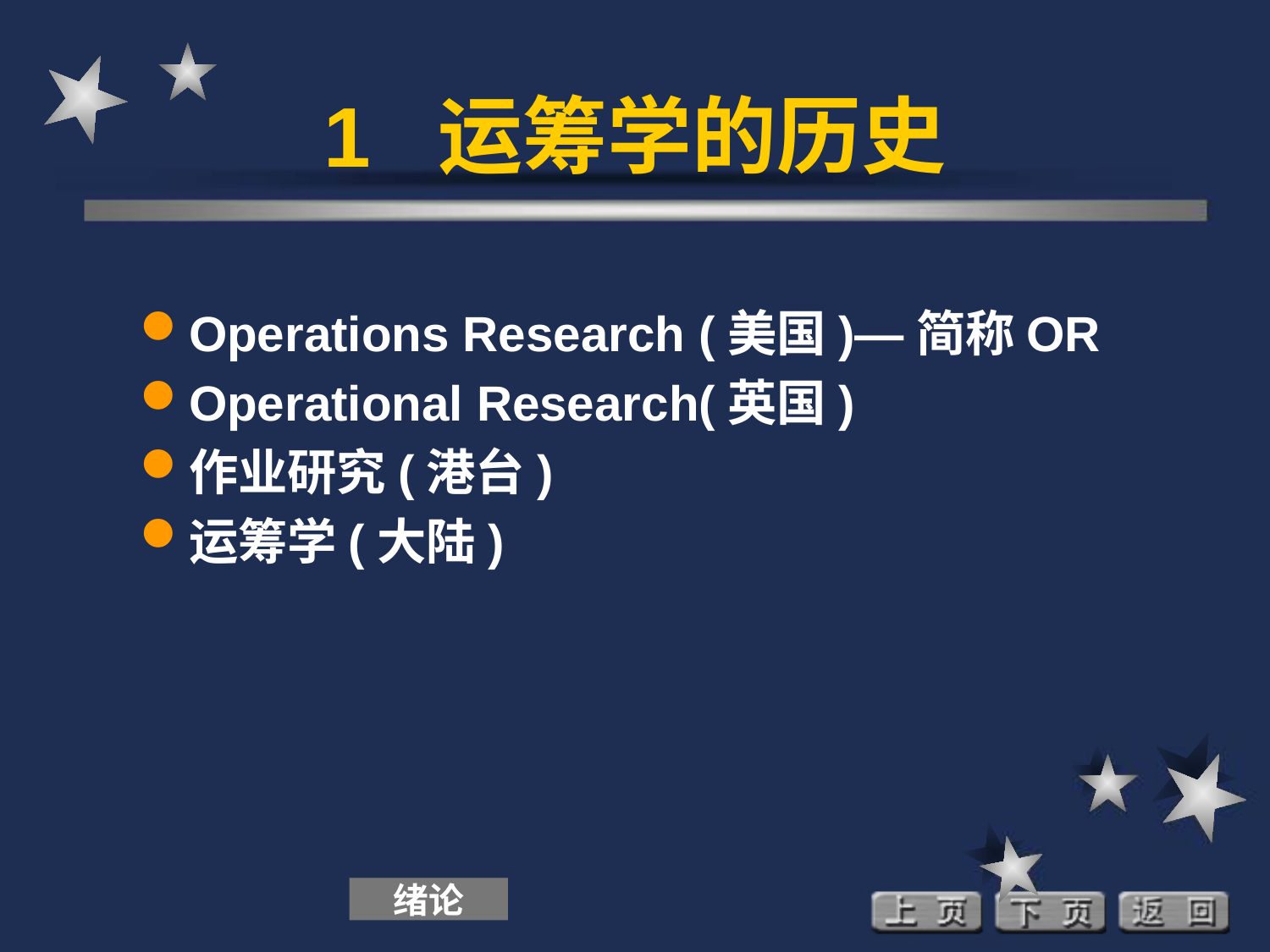

# 1  运筹学的历史
Operations Research (美国)—简称OR
Operational Research(英国)
作业研究(港台)
运筹学(大陆)

绪论